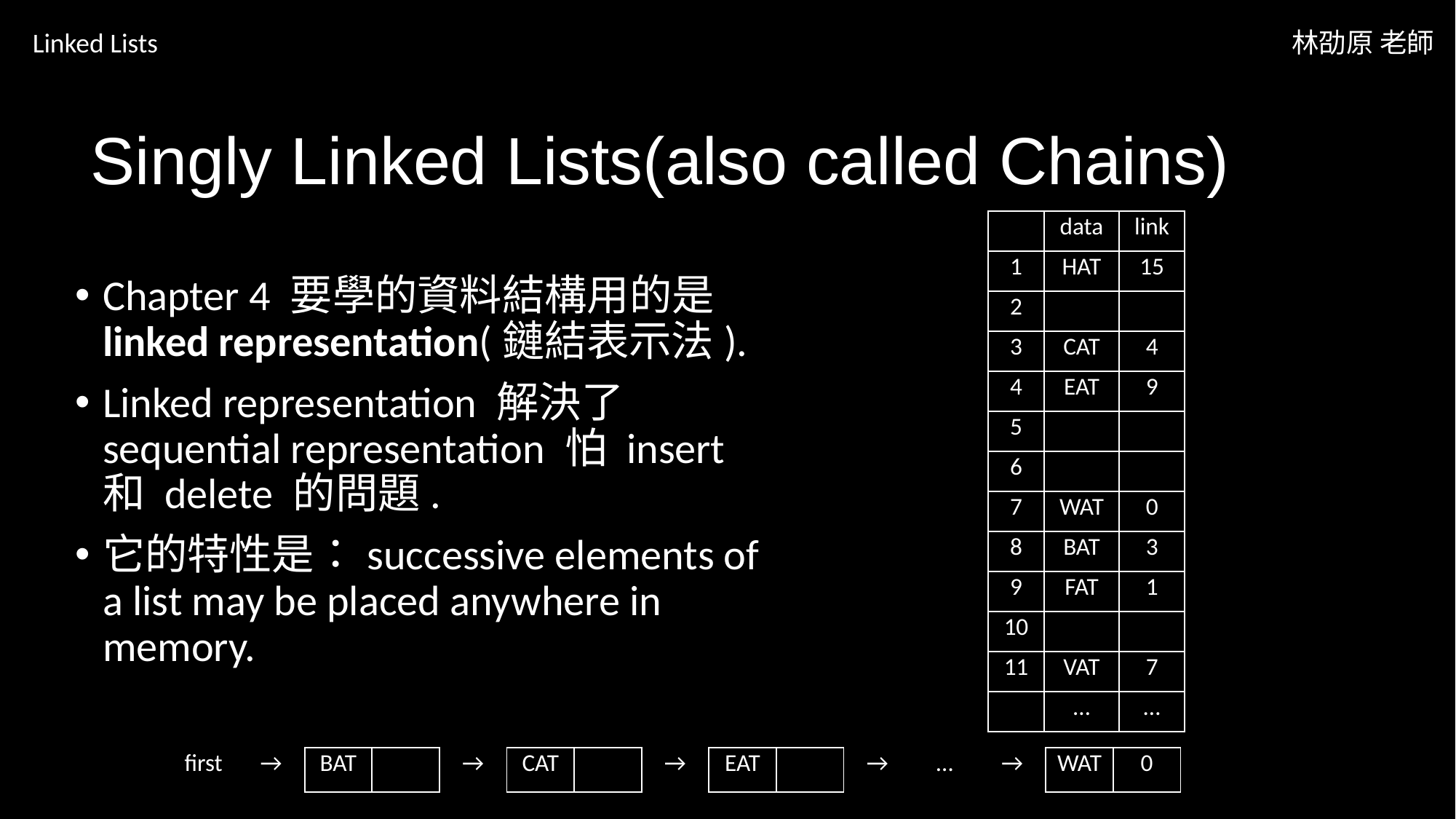

Linked Lists
林劭原 老師
# Singly Linked Lists(also called Chains)
|  | data | link |
| --- | --- | --- |
| 1 | HAT | 15 |
| 2 |  |  |
| 3 | CAT | 4 |
| 4 | EAT | 9 |
| 5 |  |  |
| 6 |  |  |
| 7 | WAT | 0 |
| 8 | BAT | 3 |
| 9 | FAT | 1 |
| 10 |  |  |
| 11 | VAT | 7 |
|  | … | … |
Chapter 4 要學的資料結構用的是 linked representation(鏈結表示法).
Linked representation 解決了sequential representation 怕 insert 和 delete 的問題.
它的特性是：successive elements of a list may be placed anywhere in memory.
| first | → | BAT |  | → | CAT |  | → | EAT |  | → | … | → | WAT | 0 |
| --- | --- | --- | --- | --- | --- | --- | --- | --- | --- | --- | --- | --- | --- | --- |